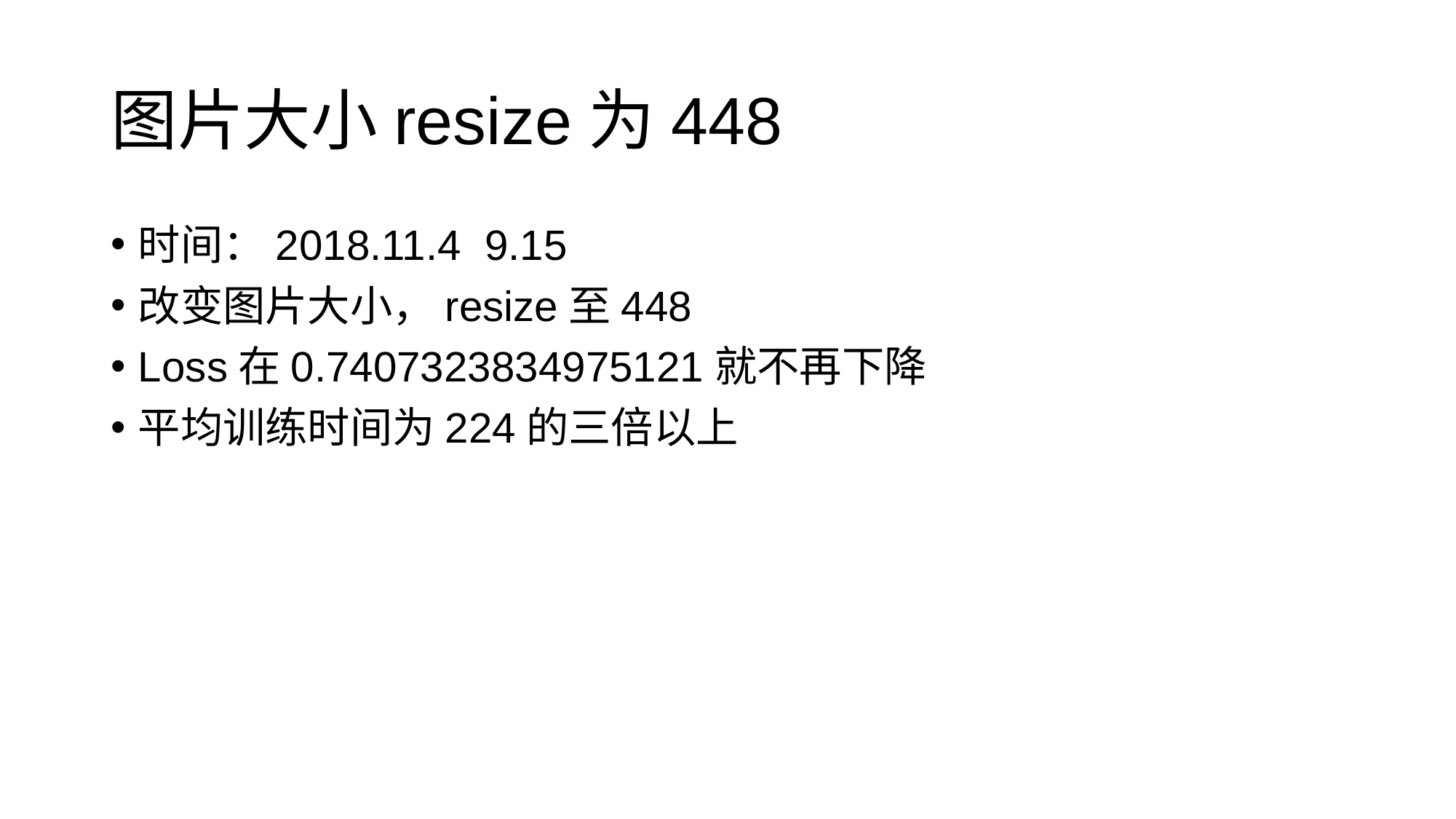

# 图片大小resize为448
时间：2018.11.4  9.15
改变图片大小，resize至448
Loss在0.7407323834975121就不再下降
平均训练时间为224的三倍以上